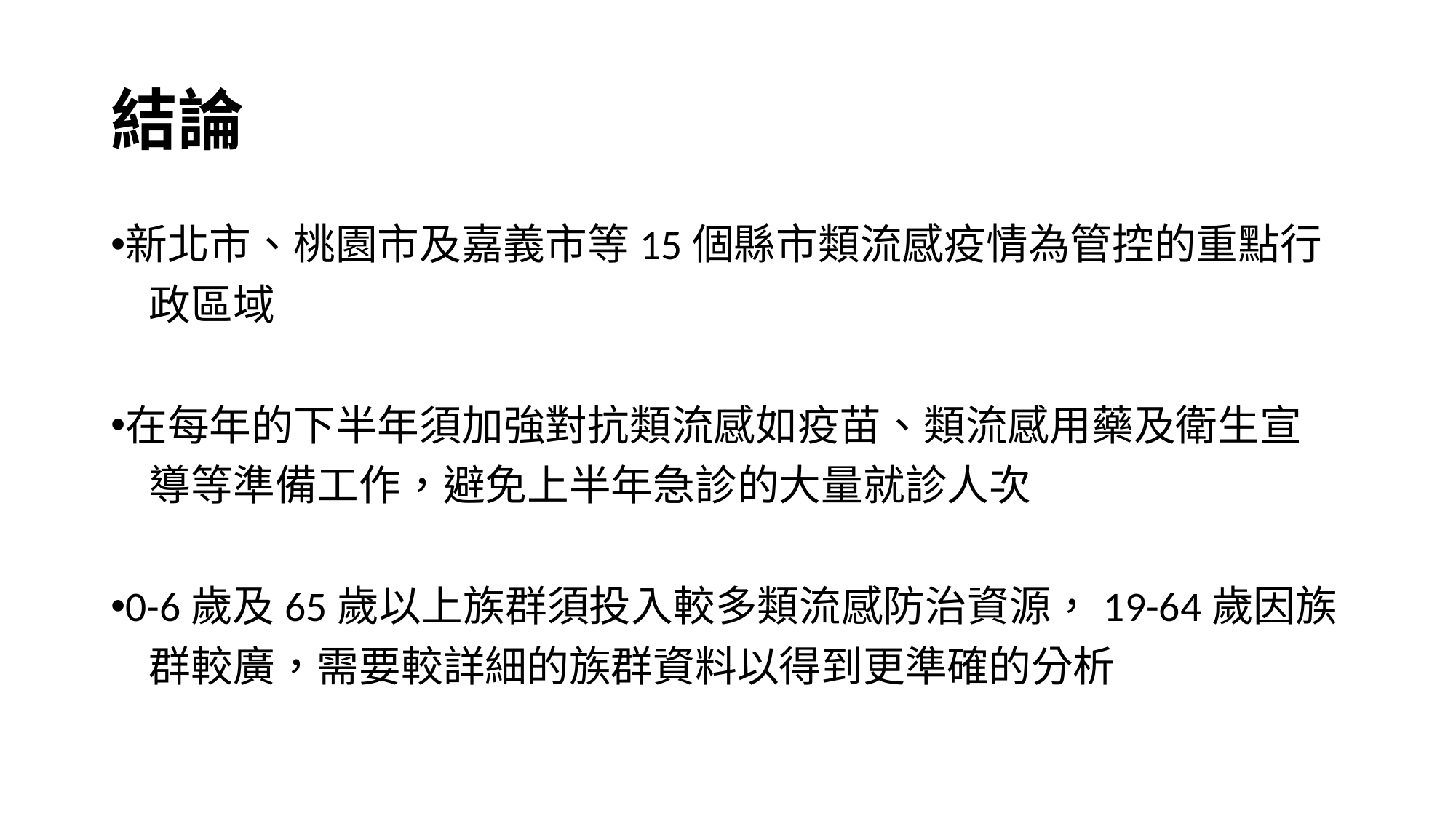

# 結論
新北市、桃園市及嘉義市等15個縣市類流感疫情為管控的重點行
   政區域

在每年的下半年須加強對抗類流感如疫苗、類流感用藥及衛生宣
   導等準備工作，避免上半年急診的大量就診人次

0-6歲及65歲以上族群須投入較多類流感防治資源，19-64歲因族
   群較廣，需要較詳細的族群資料以得到更準確的分析